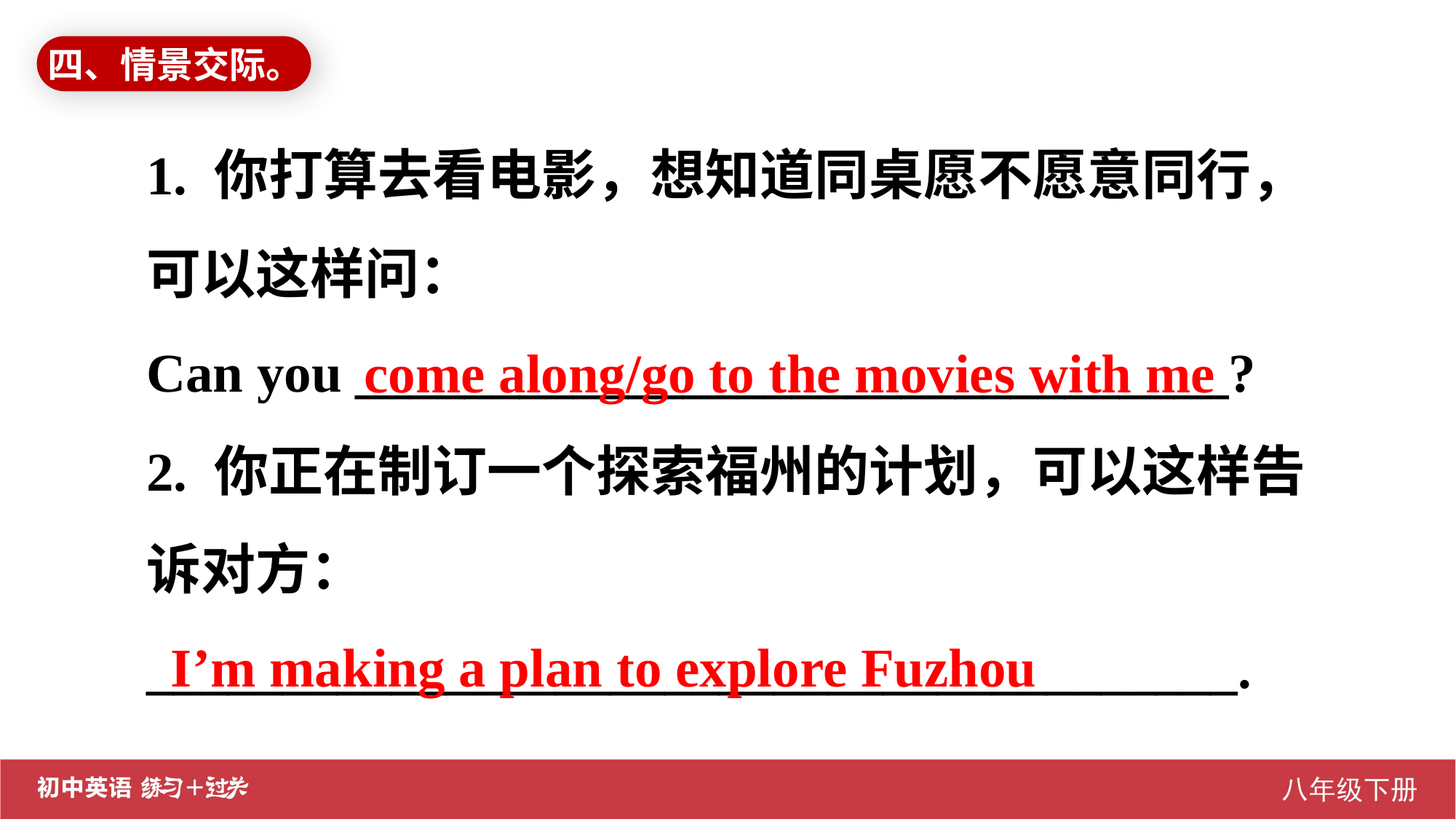

四、情景交际。
1. 你打算去看电影，想知道同桌愿不愿意同行，可以这样问：
Can you ________________________________?
2. 你正在制订一个探索福州的计划，可以这样告诉对方：
________________________________________.
come along/go to the movies with me
I’m making a plan to explore Fuzhou